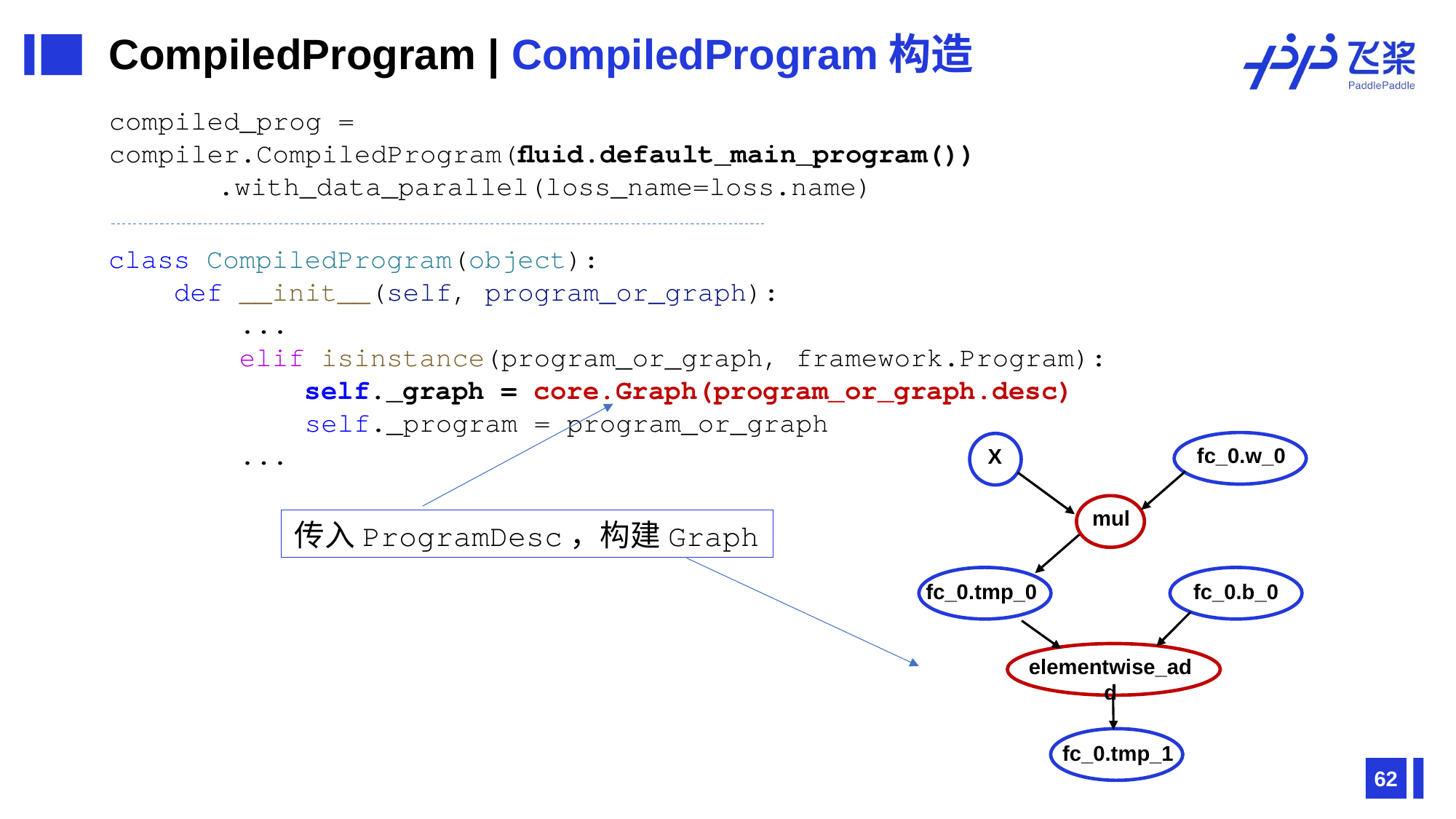

CompiledProgram | CompiledProgram构造
compiled_prog =     	compiler.CompiledProgram(fluid.default_main_program())
	.with_data_parallel(loss_name=loss.name)
class CompiledProgram(object):
    def __init__(self, program_or_graph):
        ...
        elif isinstance(program_or_graph, framework.Program):
            self._graph = core.Graph(program_or_graph.desc)
            self._program = program_or_graph
        ...

fc_0.w_0

X

mul

fc_0.tmp_0

fc_0.b_0

elementwise_add

fc_0.tmp_1
传入ProgramDesc，构建Graph
62